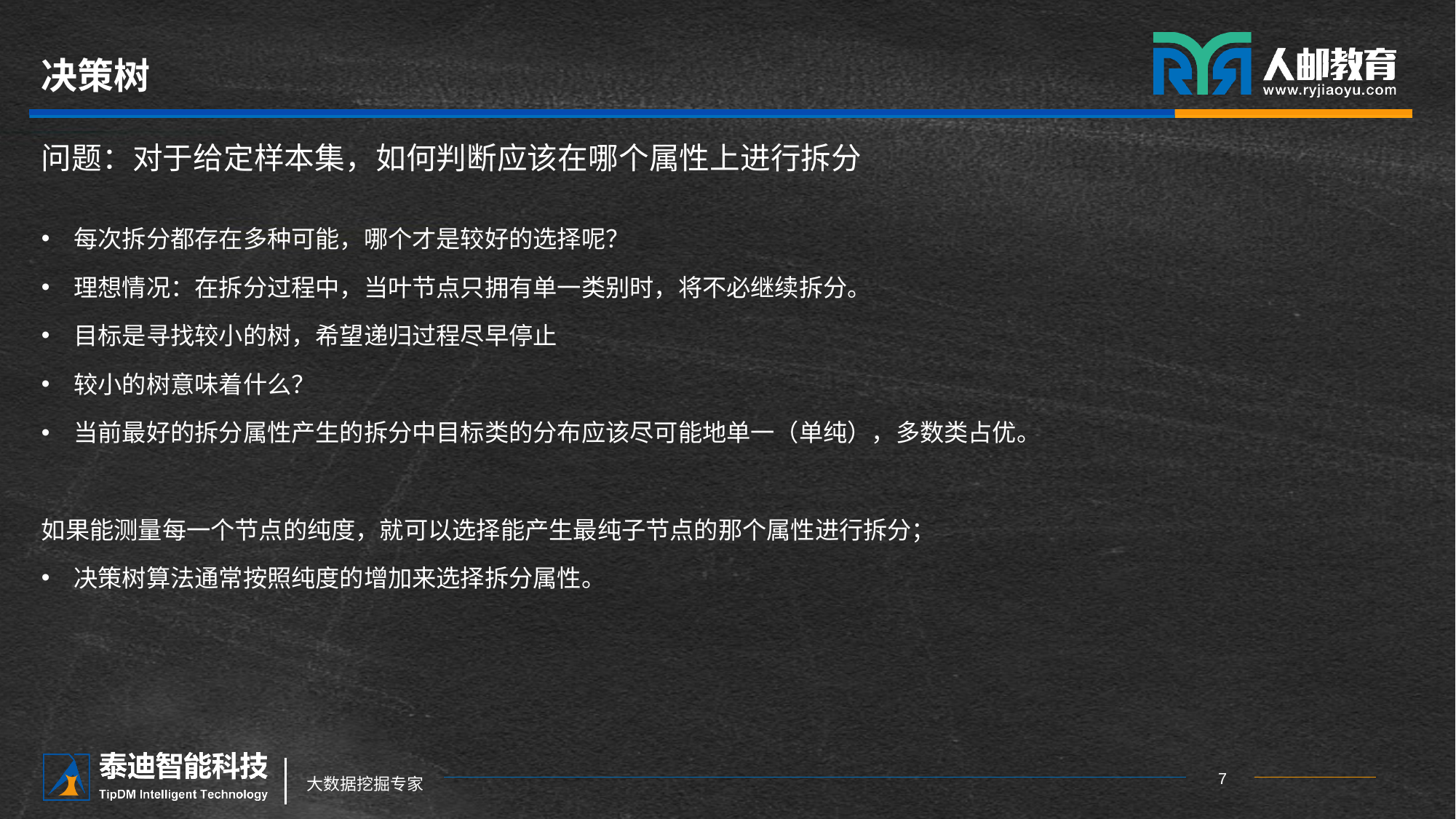

# 决策树
问题：对于给定样本集，如何判断应该在哪个属性上进行拆分
每次拆分都存在多种可能，哪个才是较好的选择呢？
理想情况：在拆分过程中，当叶节点只拥有单一类别时，将不必继续拆分。
目标是寻找较小的树，希望递归过程尽早停止
较小的树意味着什么？
当前最好的拆分属性产生的拆分中目标类的分布应该尽可能地单一（单纯），多数类占优。

如果能测量每一个节点的纯度，就可以选择能产生最纯子节点的那个属性进行拆分；
决策树算法通常按照纯度的增加来选择拆分属性。